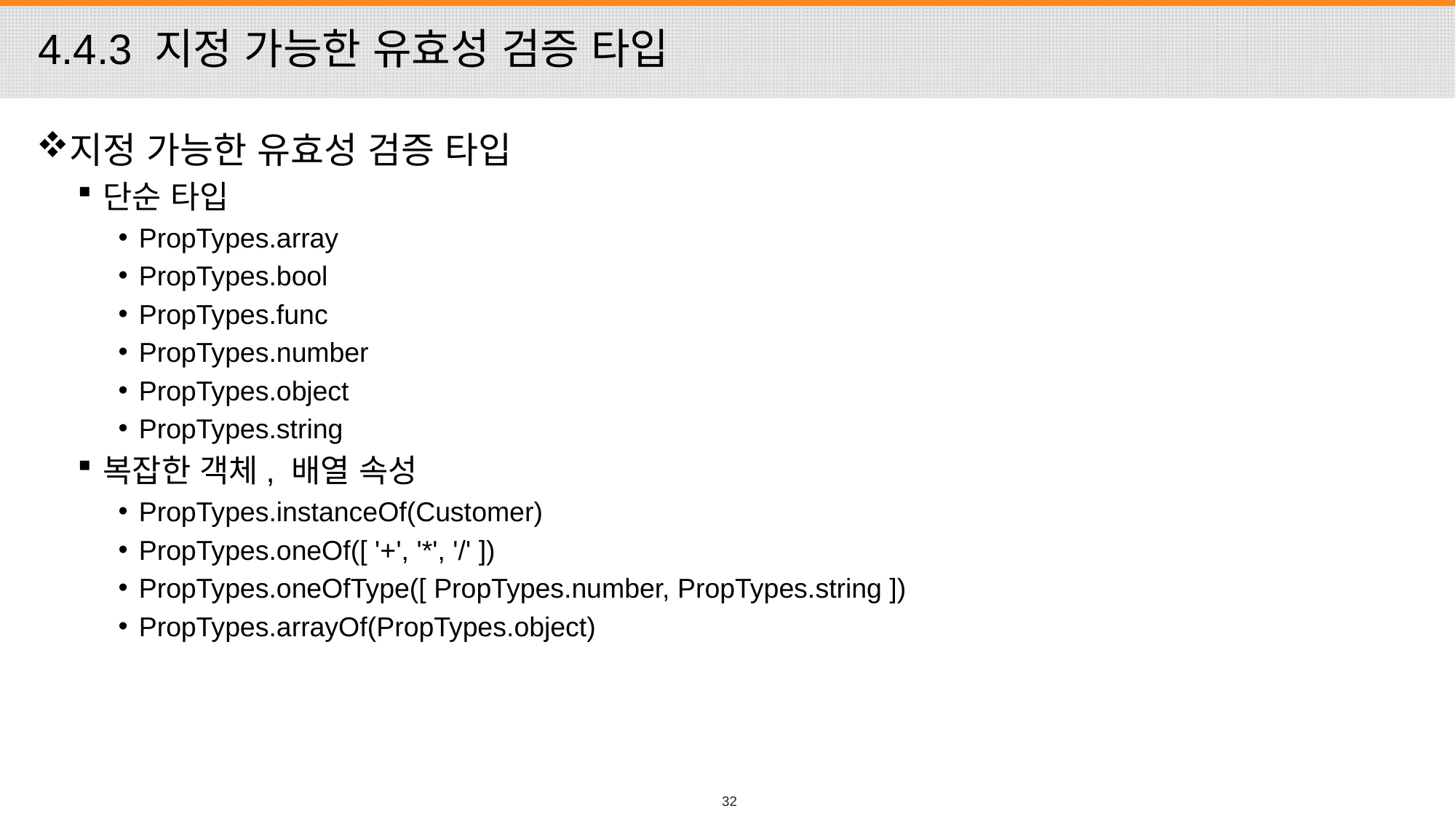

# 4.4.3 지정 가능한 유효성 검증 타입
지정 가능한 유효성 검증 타입
단순 타입
PropTypes.array
PropTypes.bool
PropTypes.func
PropTypes.number
PropTypes.object
PropTypes.string
복잡한 객체, 배열 속성
PropTypes.instanceOf(Customer)
PropTypes.oneOf([ '+', '*', '/' ])
PropTypes.oneOfType([ PropTypes.number, PropTypes.string ])
PropTypes.arrayOf(PropTypes.object)